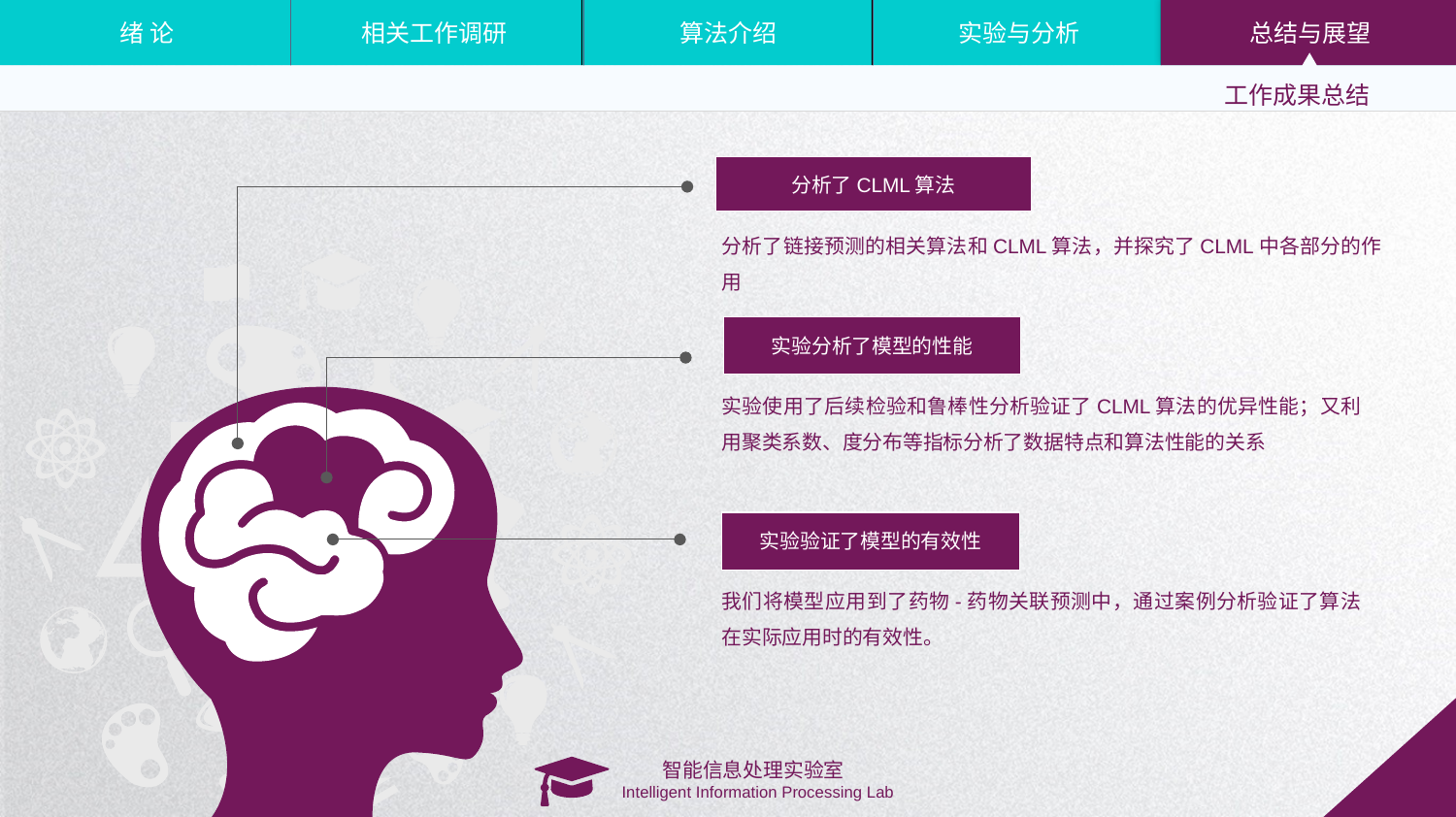

工作成果总结

分析了CLML算法

分析了链接预测的相关算法和CLML算法，并探究了CLML中各部分的作用

实验分析了模型的性能

实验使用了后续检验和鲁棒性分析验证了CLML算法的优异性能；又利用聚类系数、度分布等指标分析了数据特点和算法性能的关系

实验验证了模型的有效性

我们将模型应用到了药物-药物关联预测中，通过案例分析验证了算法在实际应用时的有效性。
18